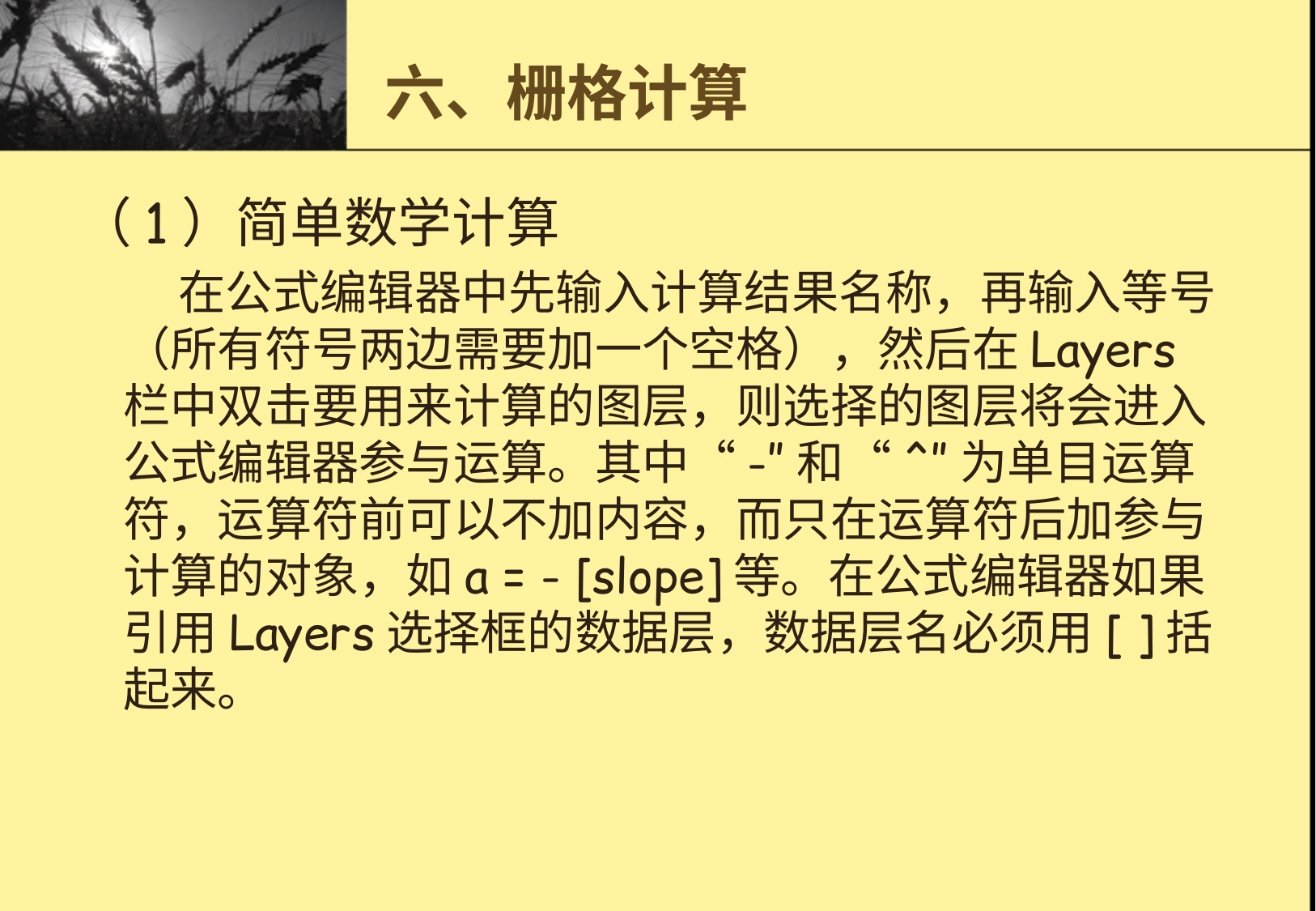

# 六、栅格计算
（1）简单数学计算
          在公式编辑器中先输入计算结果名称，再输入等号（所有符号两边需要加一个空格），然后在Layers栏中双击要用来计算的图层，则选择的图层将会进入公式编辑器参与运算。其中“-”和“^”为单目运算符，运算符前可以不加内容，而只在运算符后加参与计算的对象，如a = - [slope]等。在公式编辑器如果引用Layers选择框的数据层，数据层名必须用[ ]括起来。